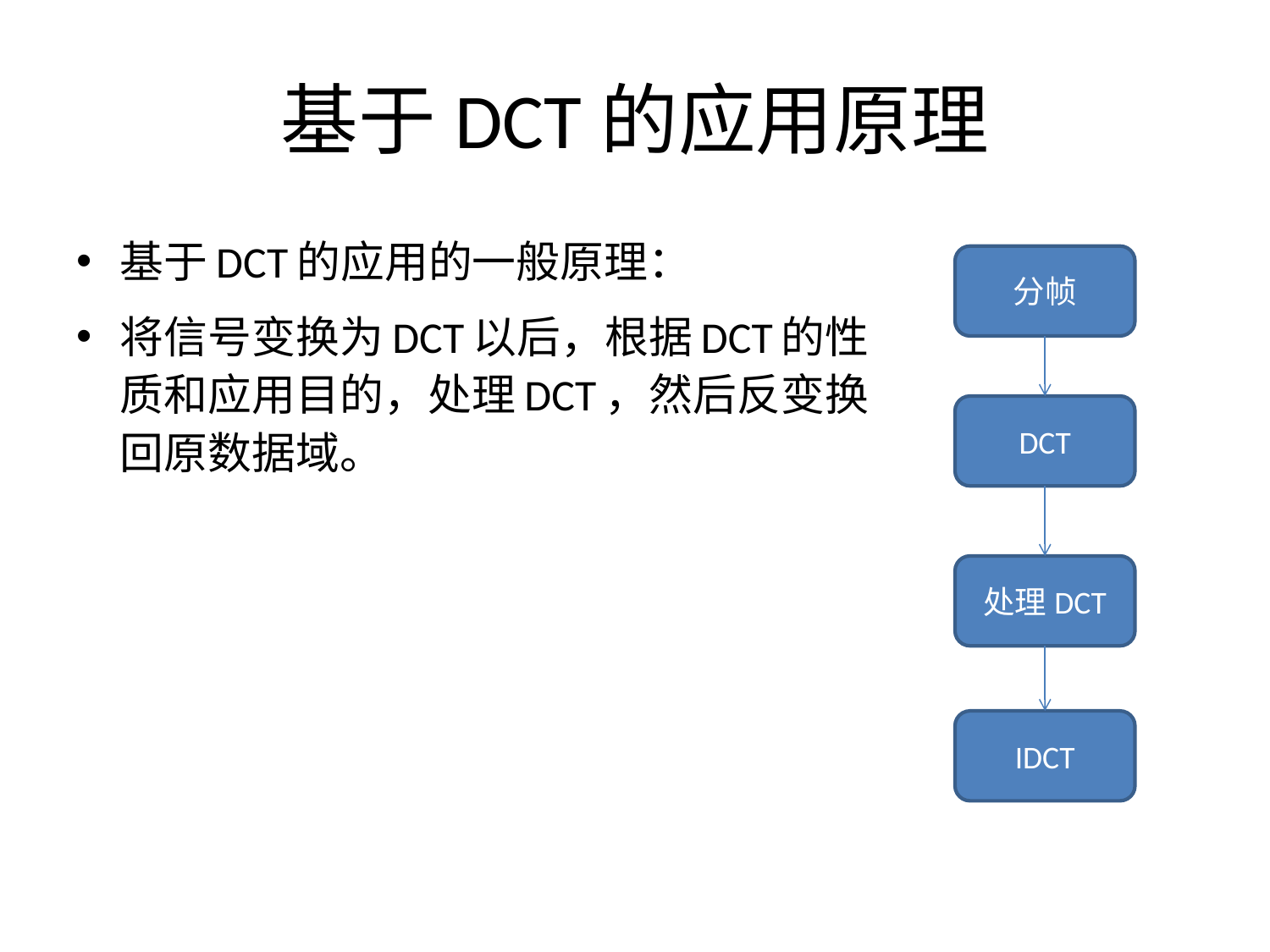

# 基于DCT的应用原理
基于DCT的应用的一般原理：
将信号变换为DCT以后，根据DCT的性质和应用目的，处理DCT，然后反变换回原数据域。
分帧
DCT
处理DCT
IDCT